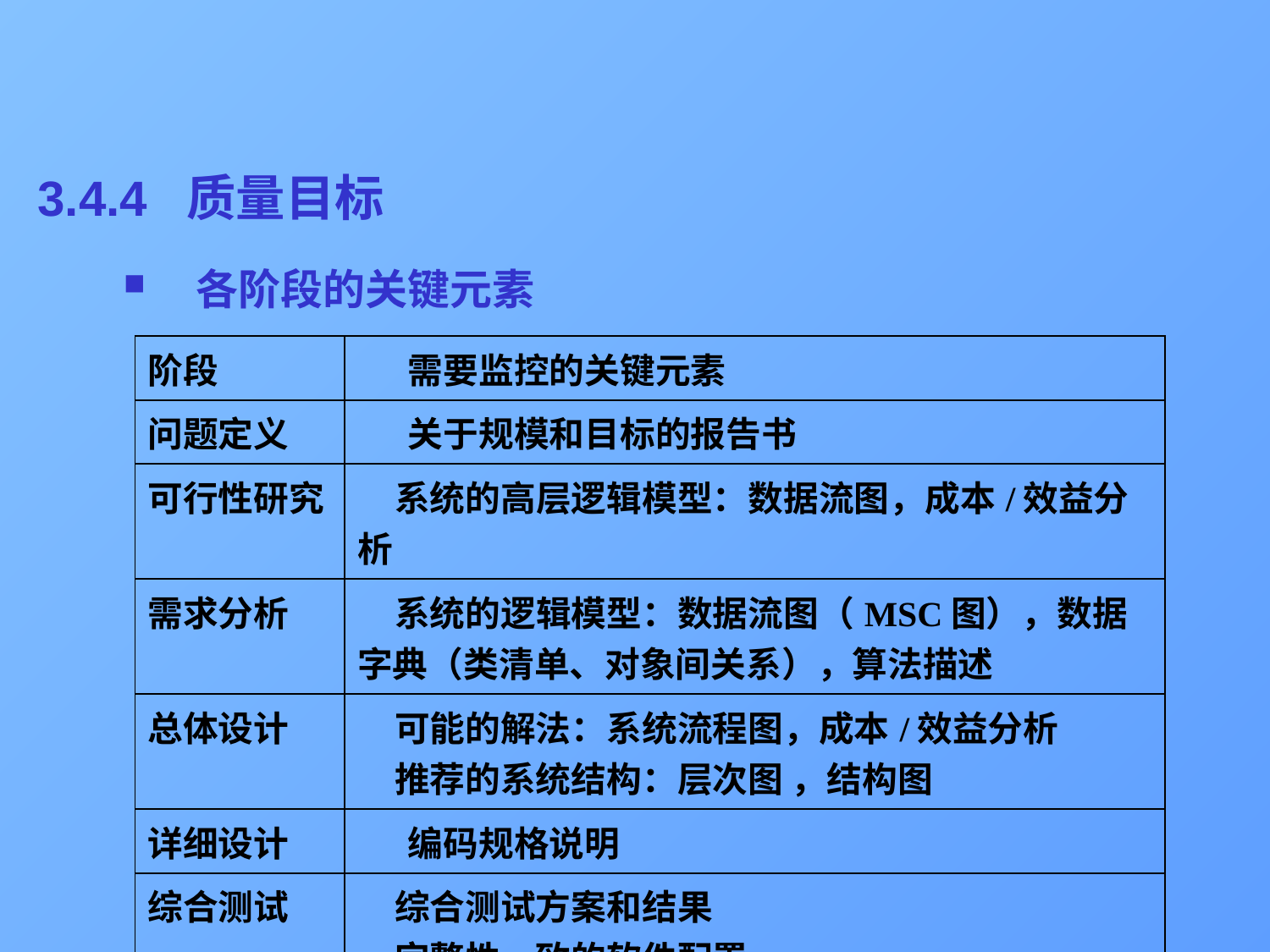

# 3.4.4  质量目标

　各阶段的关键元素
| 阶段 | 需要监控的关键元素 |
| --- | --- |
| 问题定义 | 关于规模和目标的报告书 |
| 可行性研究 | 系统的高层逻辑模型：数据流图，成本/效益分析 |
| 需求分析 | 系统的逻辑模型：数据流图（MSC图），数据字典（类清单、对象间关系），算法描述 |
| 总体设计 | 可能的解法：系统流程图，成本/效益分析 推荐的系统结构：层次图 ，结构图 |
| 详细设计 | 编码规格说明 |
| 综合测试 | 综合测试方案和结果 完整性一致的软件配置 |
| 维护 | 完整准确的维护记录 |